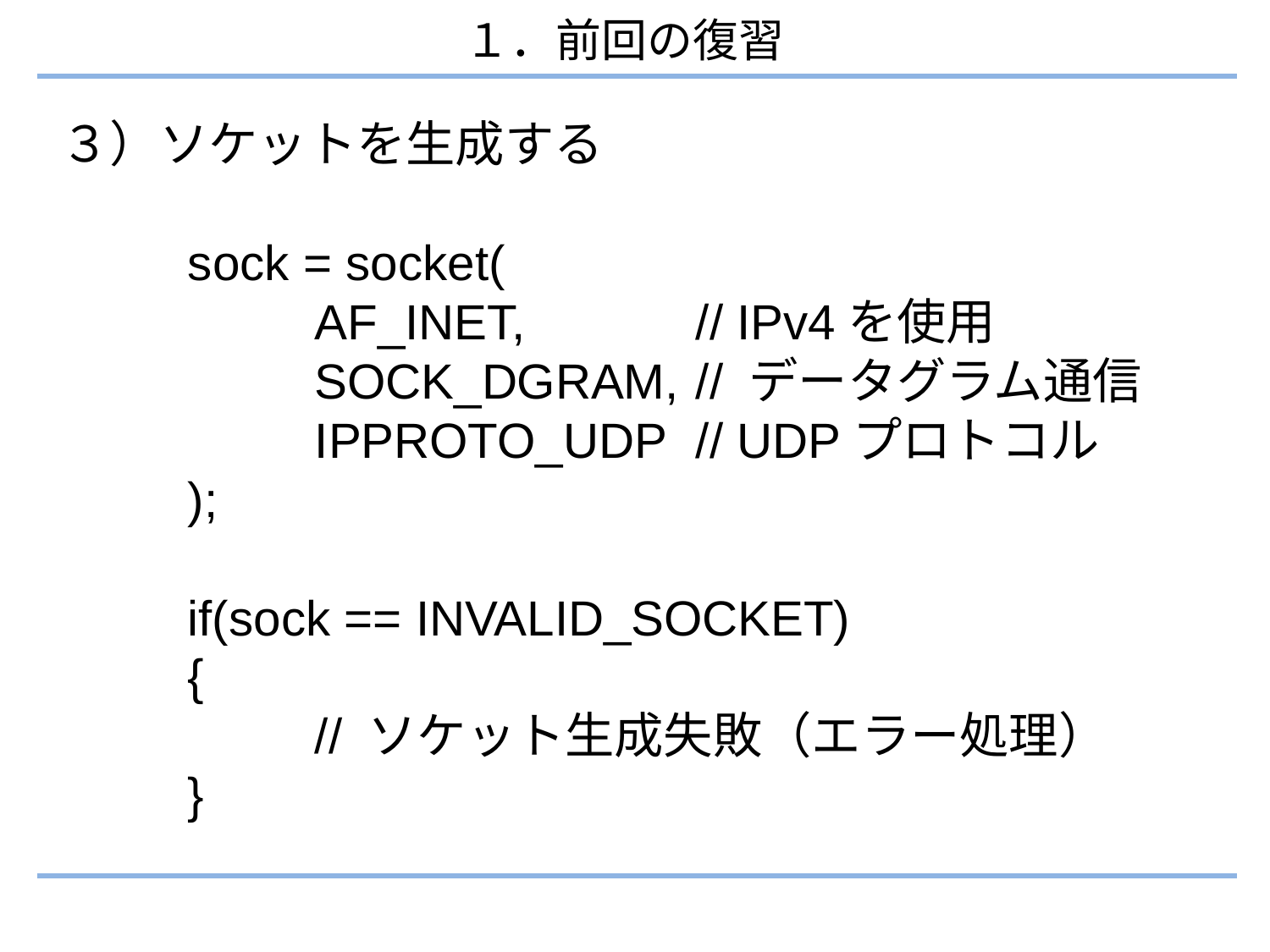

１．前回の復習
３）ソケットを生成する

	sock = socket(
		AF_INET,		// IPv4を使用
		SOCK_DGRAM,	// データグラム通信
		IPPROTO_UDP	// UDPプロトコル
	);

	if(sock == INVALID_SOCKET)
	{
		// ソケット生成失敗（エラー処理）
	}